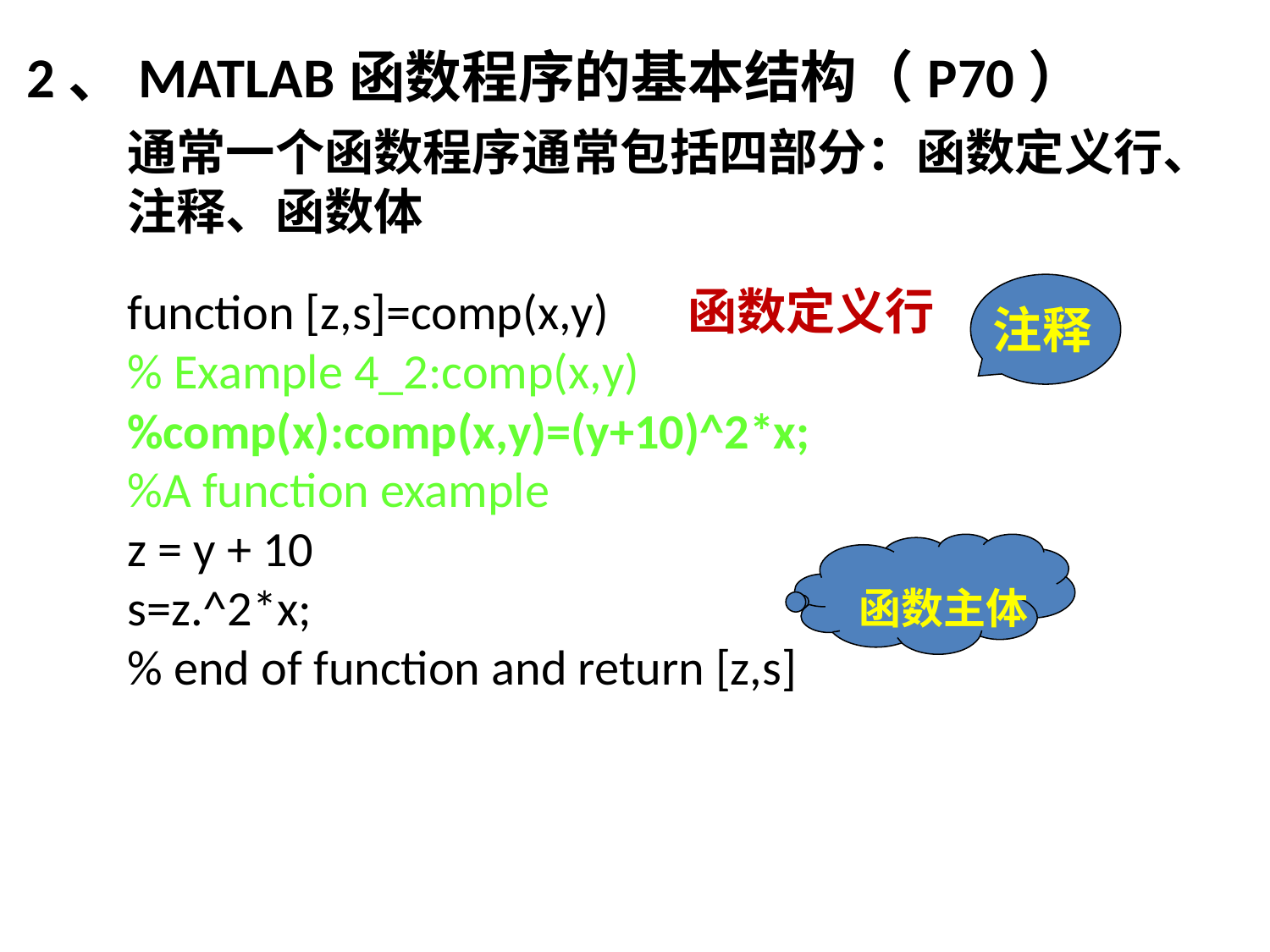

2、MATLAB函数程序的基本结构（P70）
通常一个函数程序通常包括四部分：函数定义行、注释、函数体
function [z,s]=comp(x,y)      函数定义行
% Example 4_2:comp(x,y)    %comp(x):comp(x,y)=(y+10)^2*x;
%A function example
z = y + 10
s=z.^2*x;
% end of function and return [z,s]

注释

函数主体